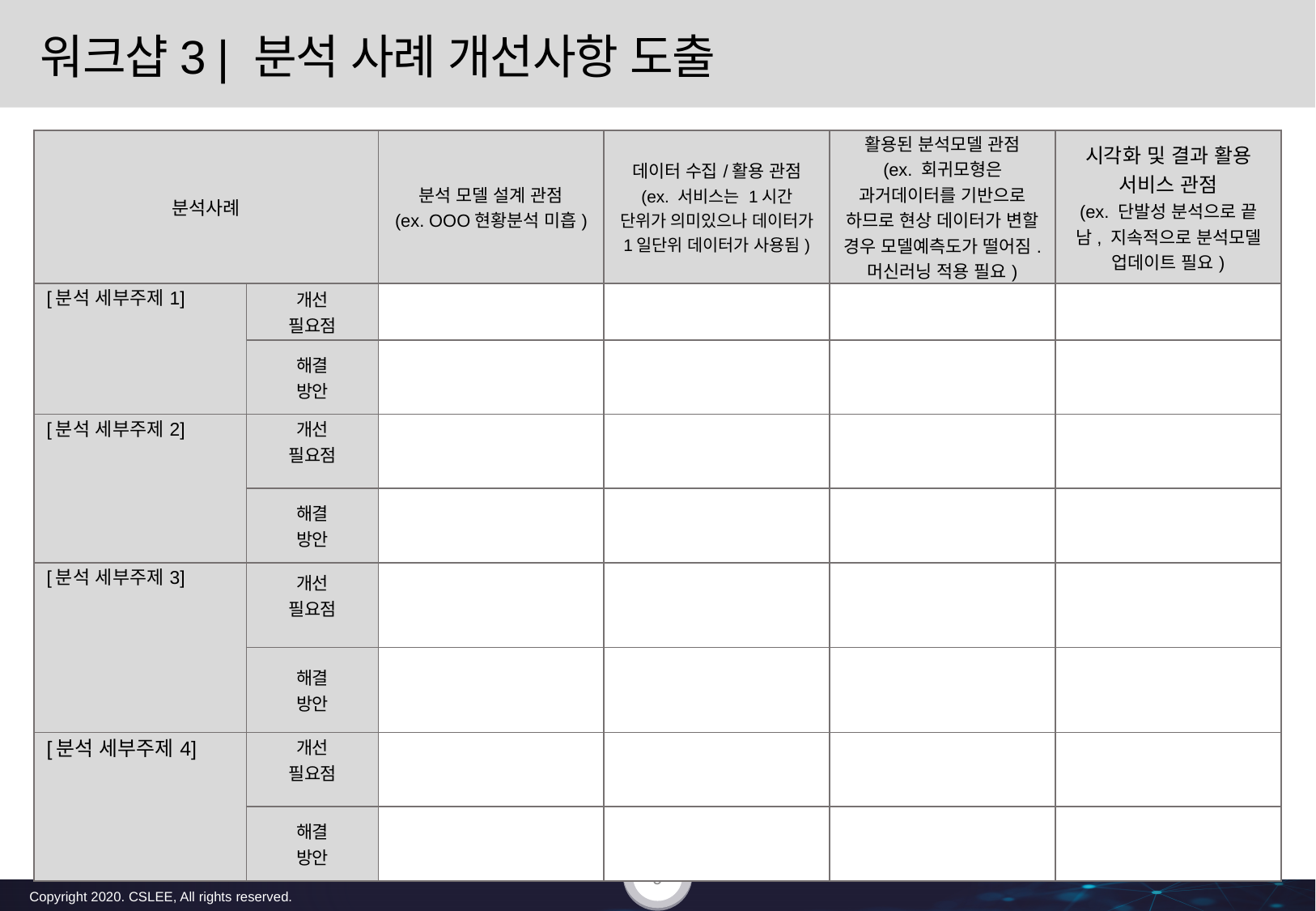

# 워크샵3 | 분석 사례 개선사항 도출
| 분석사례 |  | 분석 모델 설계 관점 (ex. OOO현황분석 미흡) | 데이터 수집/활용 관점 (ex. 서비스는 1시간 단위가 의미있으나 데이터가 1일단위 데이터가 사용됨) | 활용된 분석모델 관점 (ex. 회귀모형은 과거데이터를 기반으로 하므로 현상 데이터가 변할 경우 모델예측도가 떨어짐. 머신러닝 적용 필요) | 시각화 및 결과 활용 서비스 관점 (ex. 단발성 분석으로 끝남, 지속적으로 분석모델 업데이트 필요) |
| --- | --- | --- | --- | --- | --- |
| [분석 세부주제1] | 개선 필요점 |  |  |  |  |
|  | 해결 방안 |  |  |  |  |
| [분석 세부주제2] | 개선 필요점 |  |  |  |  |
|  | 해결 방안 |  |  |  |  |
| [분석 세부주제3] | 개선 필요점 |  |  |  |  |
|  | 해결 방안 |  |  |  |  |
| [분석 세부주제4] | 개선 필요점 |  |  |  |  |
|  | 해결 방안 |  |  |  |  |
9